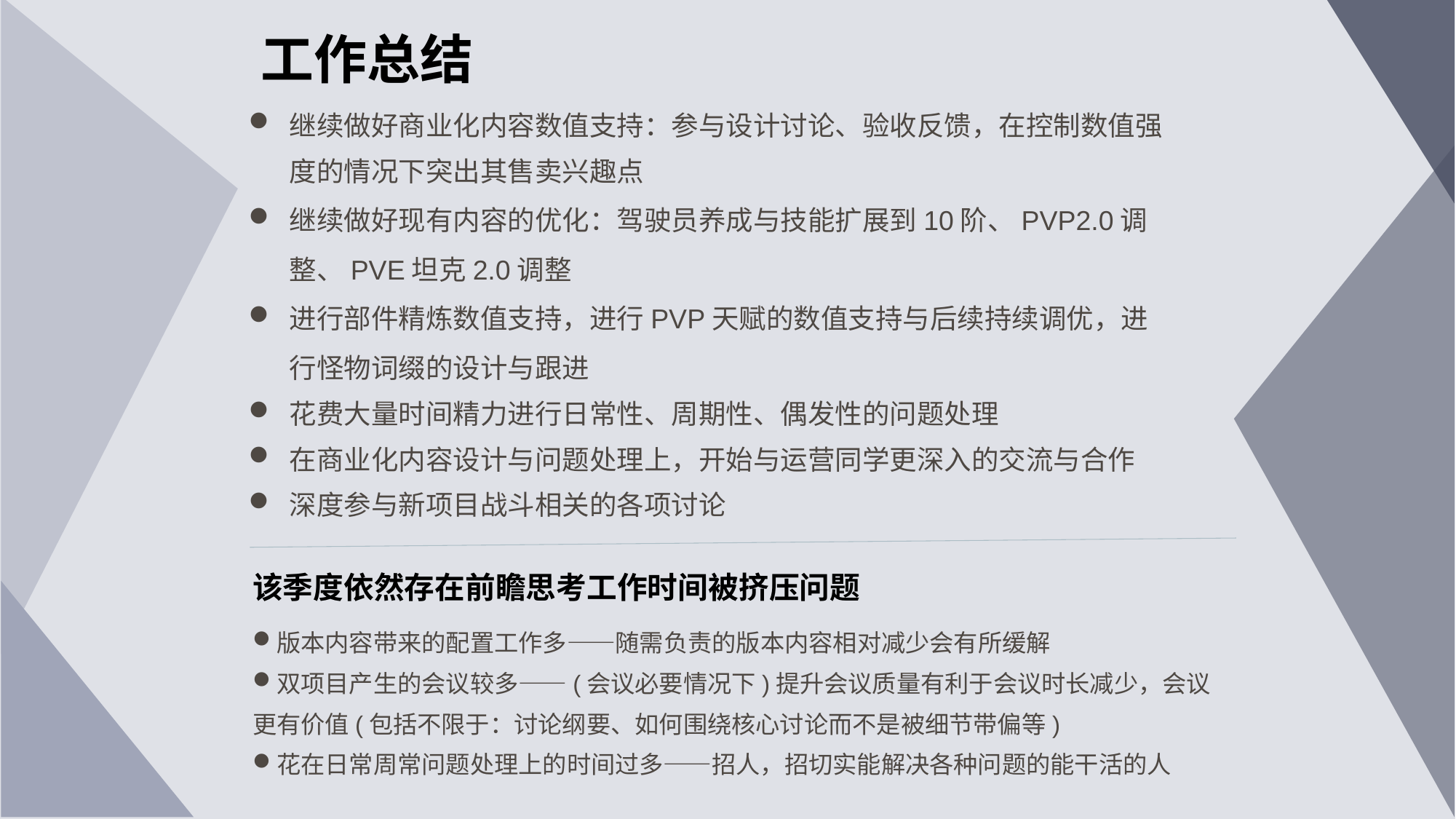

工作总结
继续做好商业化内容数值支持：参与设计讨论、验收反馈，在控制数值强度的情况下突出其售卖兴趣点
继续做好现有内容的优化：驾驶员养成与技能扩展到10阶、PVP2.0调整、PVE坦克2.0调整
进行部件精炼数值支持，进行PVP天赋的数值支持与后续持续调优，进行怪物词缀的设计与跟进
花费大量时间精力进行日常性、周期性、偶发性的问题处理
在商业化内容设计与问题处理上，开始与运营同学更深入的交流与合作
深度参与新项目战斗相关的各项讨论

该季度依然存在前瞻思考工作时间被挤压问题
版本内容带来的配置工作多——随需负责的版本内容相对减少会有所缓解
双项目产生的会议较多——(会议必要情况下)提升会议质量有利于会议时长减少，会议更有价值(包括不限于：讨论纲要、如何围绕核心讨论而不是被细节带偏等)
花在日常周常问题处理上的时间过多——招人，招切实能解决各种问题的能干活的人